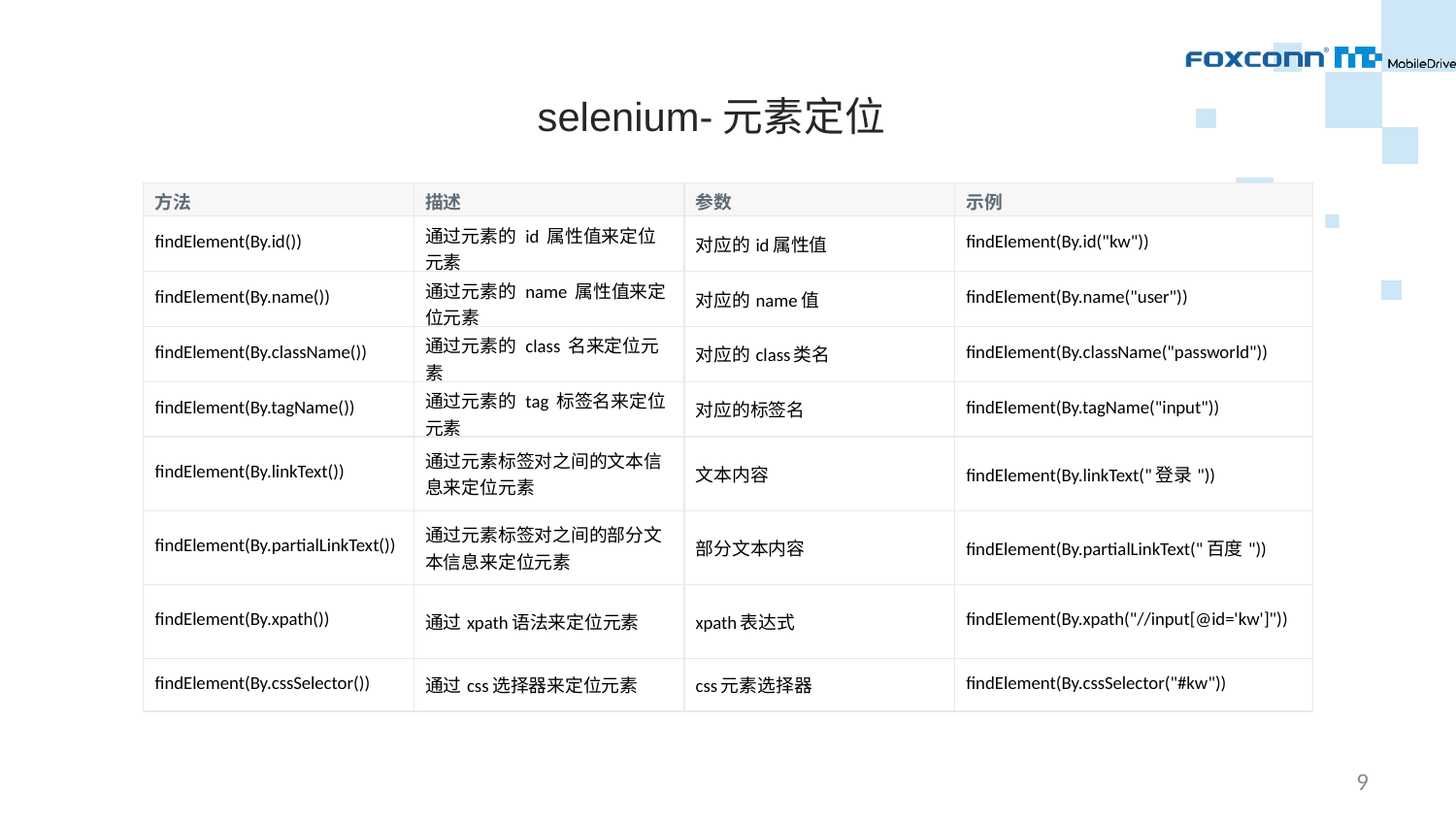

selenium-元素定位
| 方法 | 描述 | 参数 | 示例 |
| --- | --- | --- | --- |
| findElement(By.id()) | 通过元素的 id 属性值来定位元素 | 对应的id属性值 | findElement(By.id("kw")) |
| findElement(By.name()) | 通过元素的 name 属性值来定位元素 | 对应的name值 | findElement(By.name("user")) |
| findElement(By.className()) | 通过元素的 class 名来定位元素 | 对应的class类名 | findElement(By.className("passworld")) |
| findElement(By.tagName()) | 通过元素的 tag 标签名来定位元素 | 对应的标签名 | findElement(By.tagName("input")) |
| findElement(By.linkText()) | 通过元素标签对之间的文本信息来定位元素 | 文本内容 | findElement(By.linkText("登录")) |
| findElement(By.partialLinkText()) | 通过元素标签对之间的部分文本信息来定位元素 | 部分文本内容 | findElement(By.partialLinkText("百度")) |
| findElement(By.xpath()) | 通过xpath语法来定位元素 | xpath表达式 | findElement(By.xpath("//input[@id='kw']")) |
| findElement(By.cssSelector()) | 通过css选择器来定位元素 | css元素选择器 | findElement(By.cssSelector("#kw")) |
9